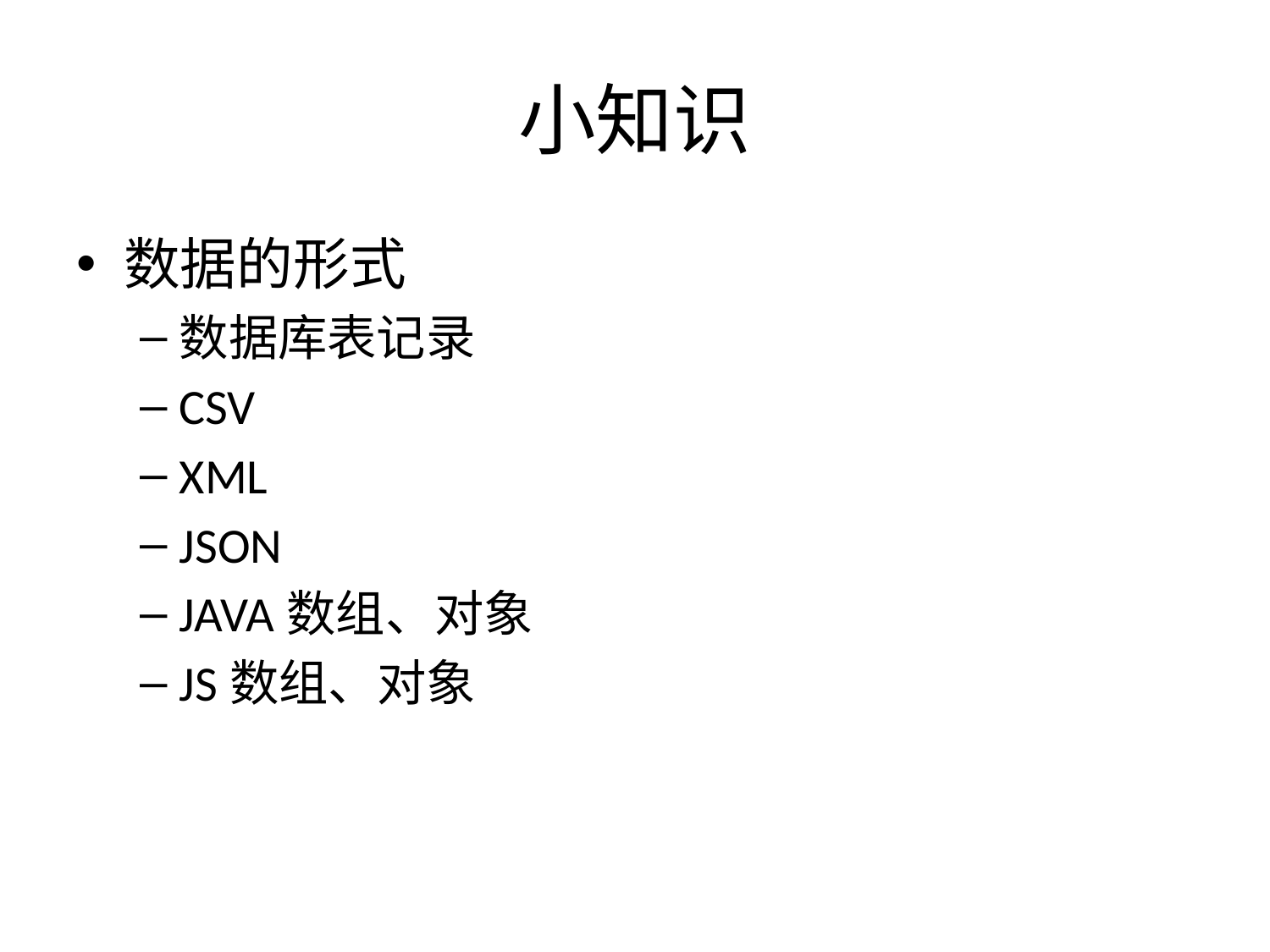

# 小知识
数据的形式
数据库表记录
CSV
XML
JSON
JAVA数组、对象
JS数组、对象